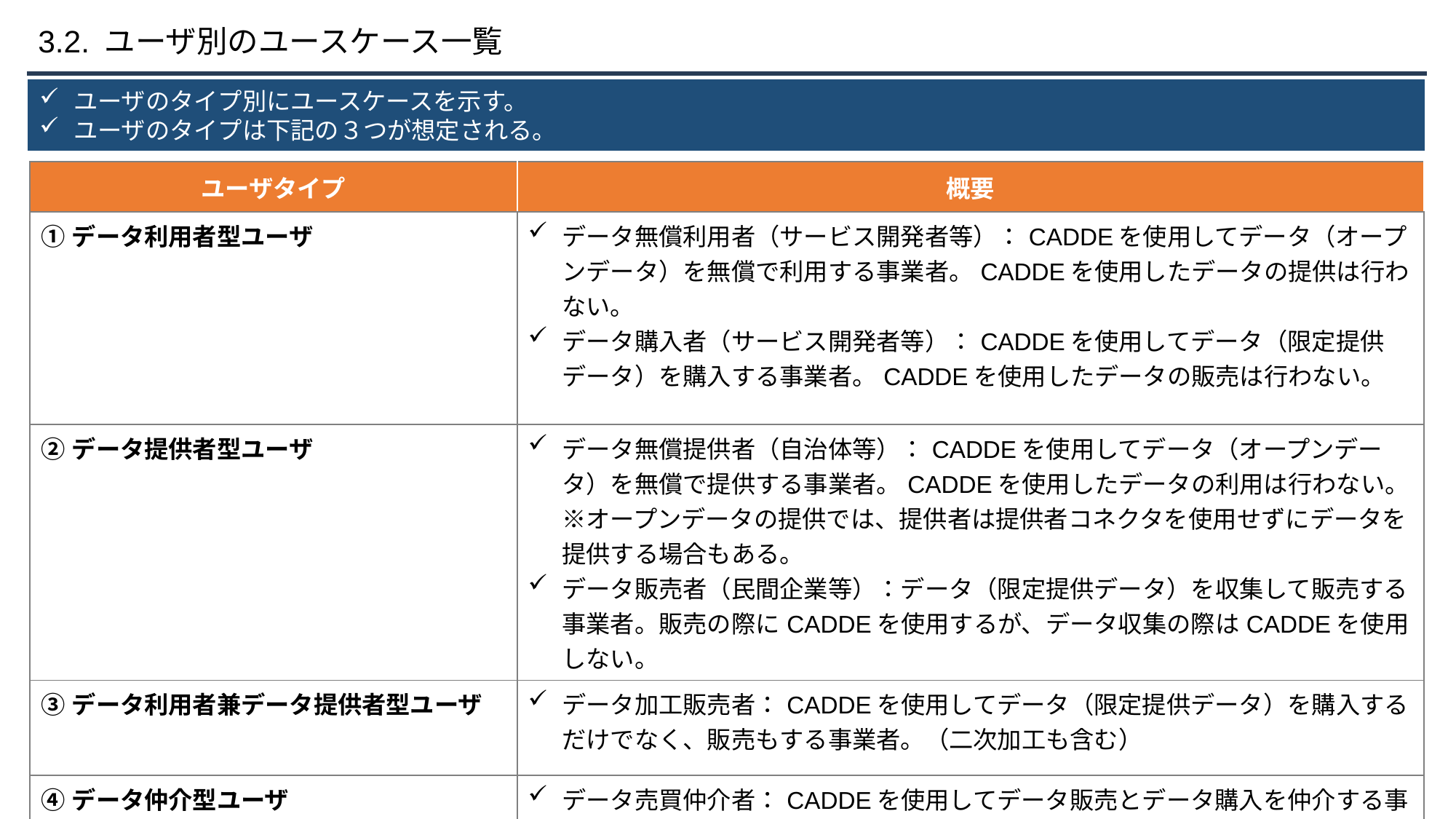

3.2. ユーザ別のユースケース一覧
ユーザのタイプ別にユースケースを示す。
ユーザのタイプは下記の３つが想定される。
| ユーザタイプ | 概要 |
| --- | --- |
| ①データ利用者型ユーザ | データ無償利用者（サービス開発者等）：CADDEを使用してデータ（オープンデータ）を無償で利用する事業者。CADDEを使用したデータの提供は行わない。 データ購入者（サービス開発者等）：CADDEを使用してデータ（限定提供データ）を購入する事業者。CADDEを使用したデータの販売は行わない。 |
| ②データ提供者型ユーザ | データ無償提供者（自治体等）：CADDEを使用してデータ（オープンデータ）を無償で提供する事業者。CADDEを使用したデータの利用は行わない。 ※オープンデータの提供では、提供者は提供者コネクタを使用せずにデータを提供する場合もある。 データ販売者（民間企業等）：データ（限定提供データ）を収集して販売する事業者。販売の際にCADDEを使用するが、データ収集の際はCADDEを使用しない。 |
| ③データ利用者兼データ提供者型ユーザ | データ加工販売者：CADDEを使用してデータ（限定提供データ）を購入するだけでなく、販売もする事業者。（二次加工も含む） |
| ④データ仲介型ユーザ | データ売買仲介者：CADDEを使用してデータ販売とデータ購入を仲介する事業者。データ取引市場。 |